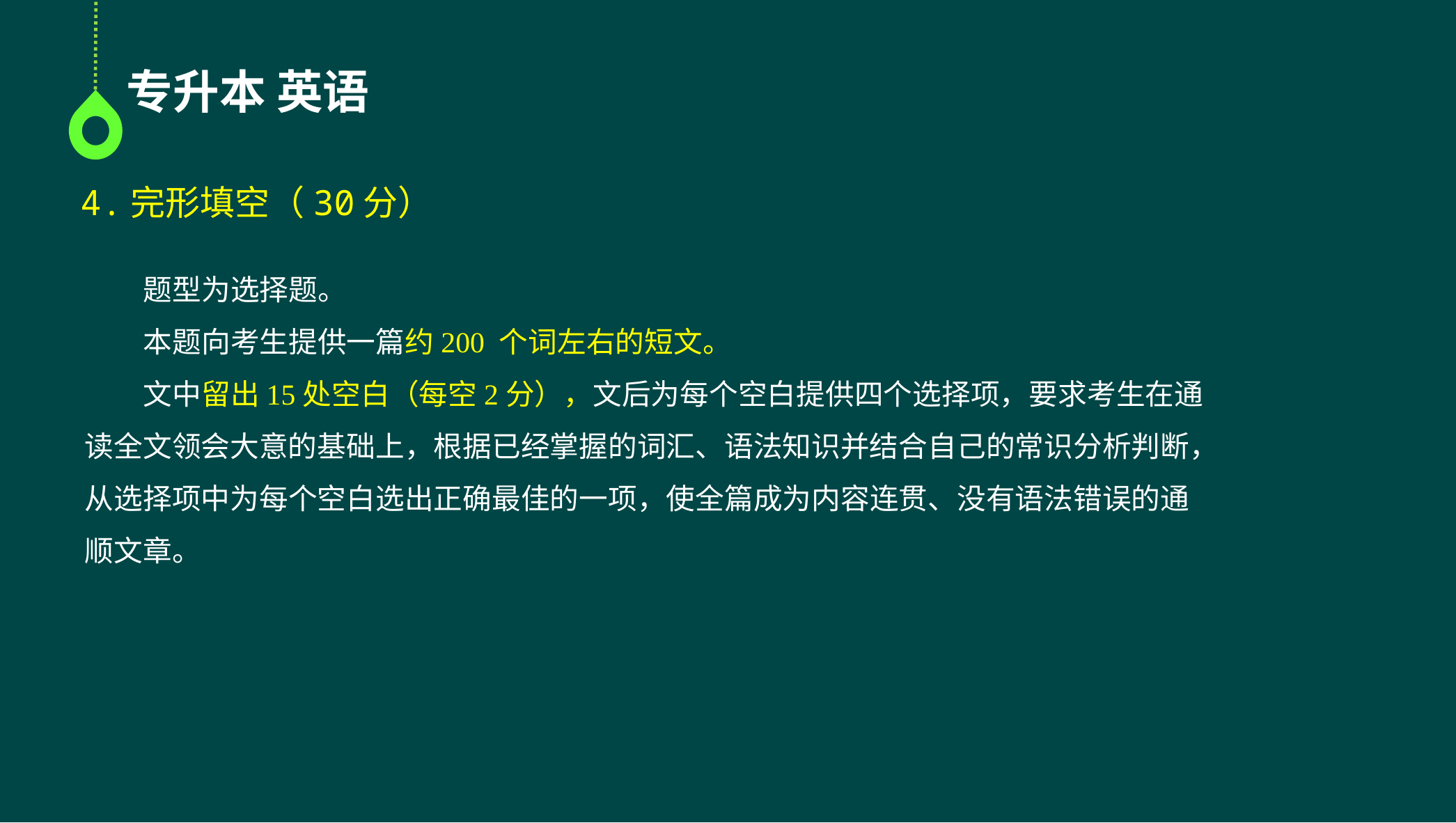

专升本 英语
4.完形填空（30分）
        题型为选择题。
        本题向考生提供一篇约200 个词左右的短文。
        文中留出15处空白（每空2分），文后为每个空白提供四个选择项，要求考生在通读全文领会大意的基础上，根据已经掌握的词汇、语法知识并结合自己的常识分析判断，从选择项中为每个空白选出正确最佳的一项，使全篇成为内容连贯、没有语法错误的通顺文章。